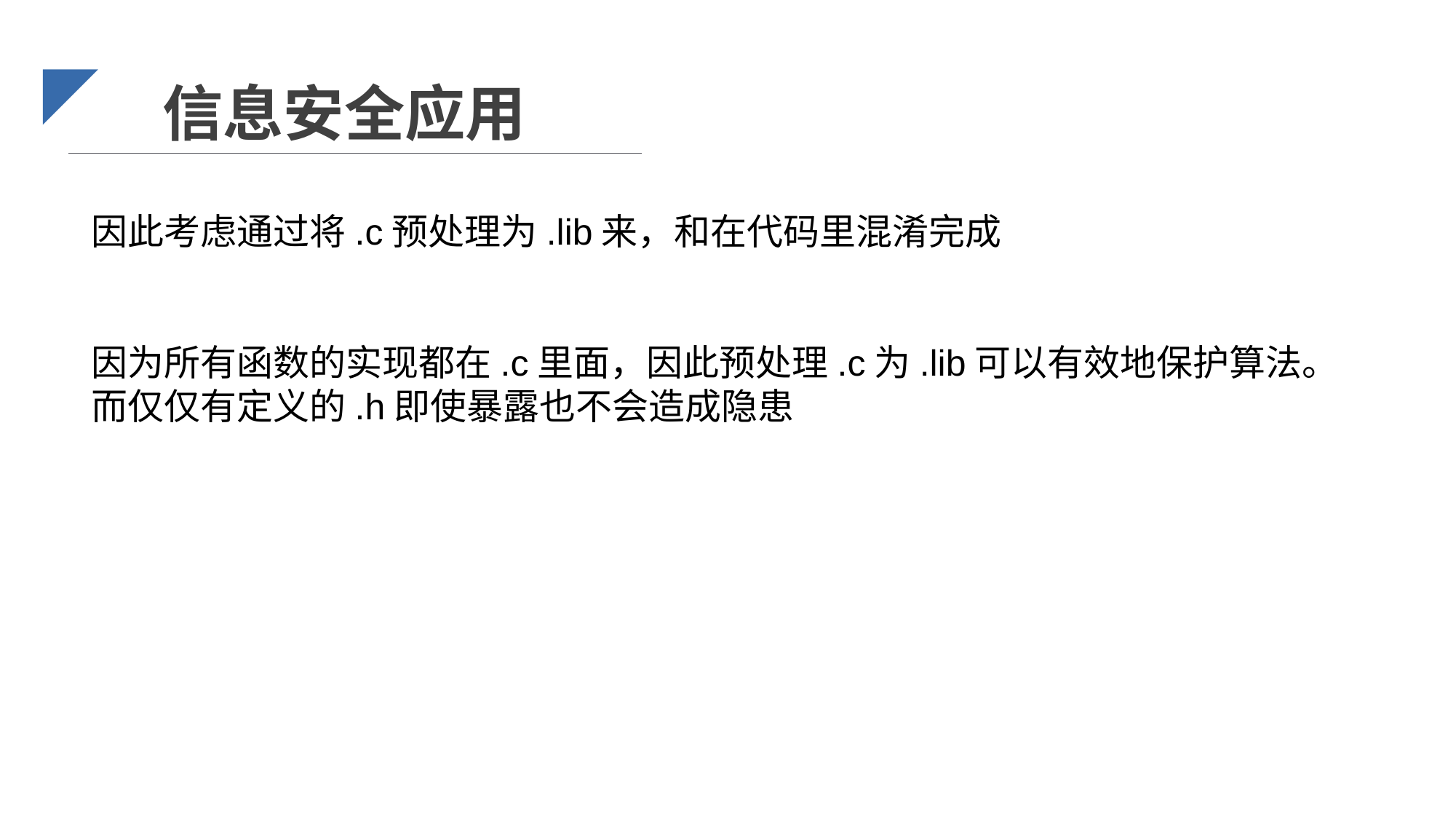

信息安全应用

因此考虑通过将.c预处理为.lib来，和在代码里混淆完成

因为所有函数的实现都在.c里面，因此预处理.c为.lib可以有效地保护算法。
而仅仅有定义的.h即使暴露也不会造成隐患